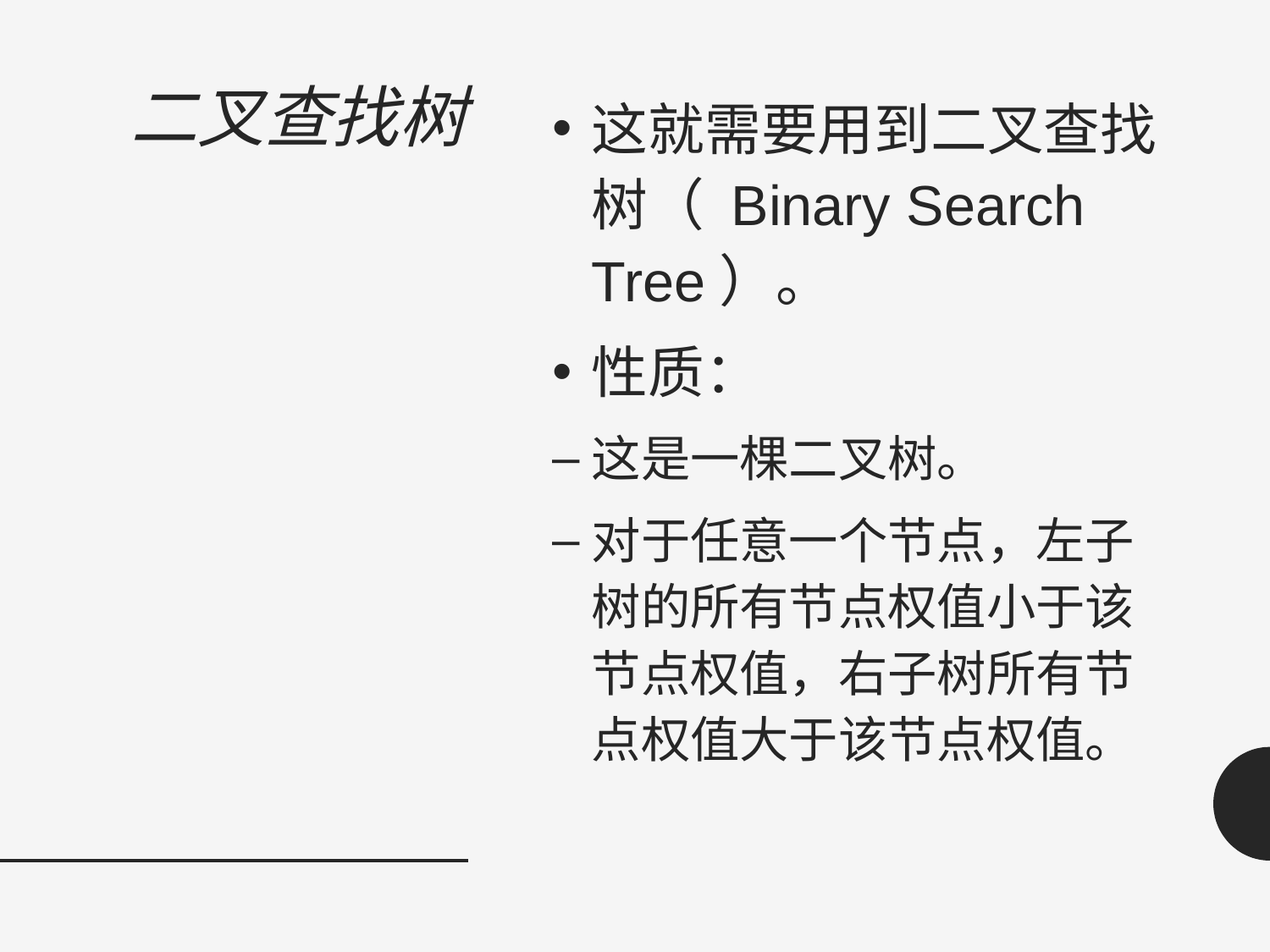

# 二叉查找树
这就需要用到二叉查找树（ Binary Search Tree）。
性质：
这是一棵二叉树。
对于任意一个节点，左子树的所有节点权值小于该节点权值，右子树所有节点权值大于该节点权值。